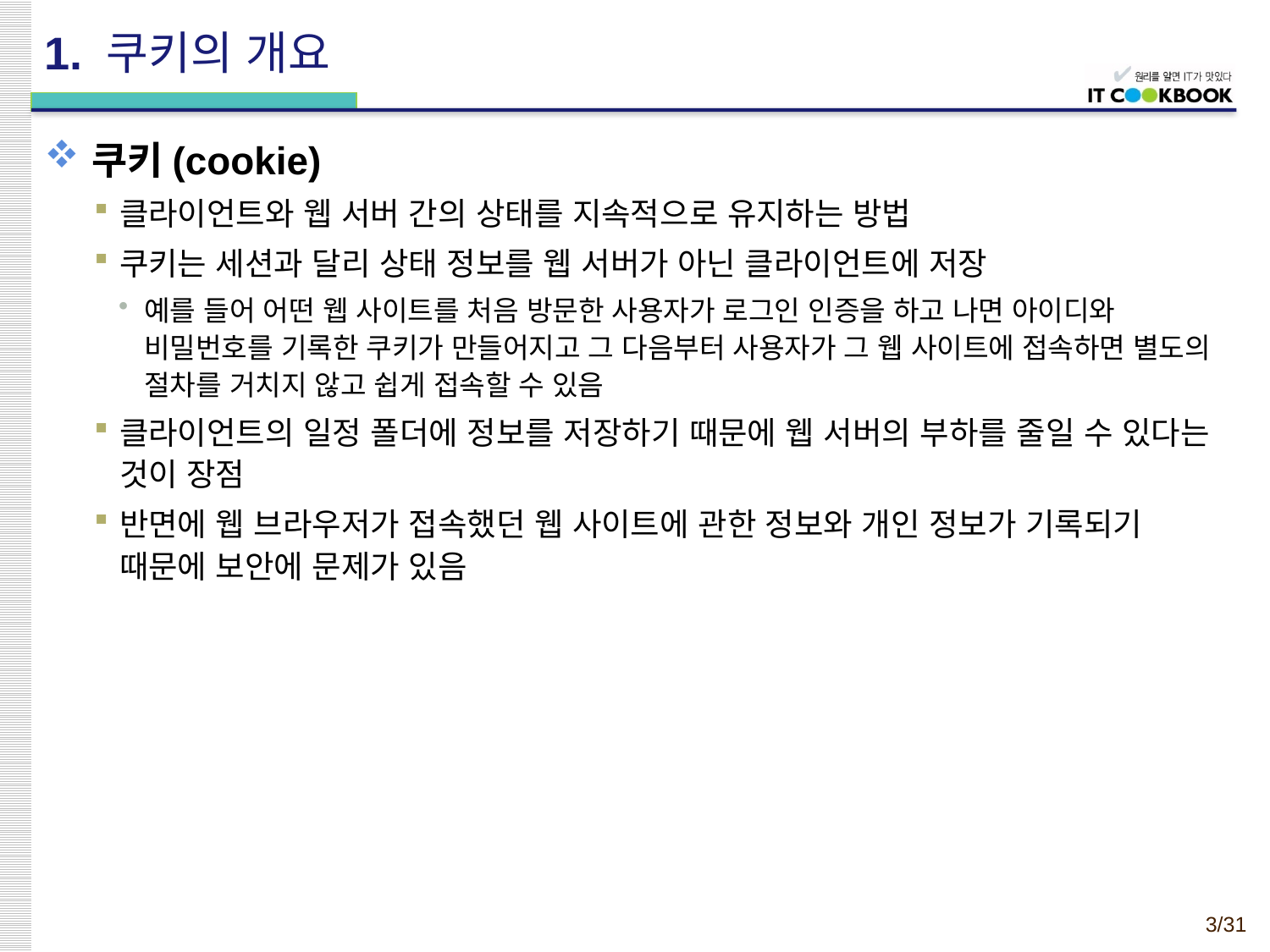

# 1. 쿠키의 개요
쿠키(cookie)
클라이언트와 웹 서버 간의 상태를 지속적으로 유지하는 방법
쿠키는 세션과 달리 상태 정보를 웹 서버가 아닌 클라이언트에 저장
예를 들어 어떤 웹 사이트를 처음 방문한 사용자가 로그인 인증을 하고 나면 아이디와 비밀번호를 기록한 쿠키가 만들어지고 그 다음부터 사용자가 그 웹 사이트에 접속하면 별도의 절차를 거치지 않고 쉽게 접속할 수 있음
클라이언트의 일정 폴더에 정보를 저장하기 때문에 웹 서버의 부하를 줄일 수 있다는 것이 장점
반면에 웹 브라우저가 접속했던 웹 사이트에 관한 정보와 개인 정보가 기록되기 때문에 보안에 문제가 있음